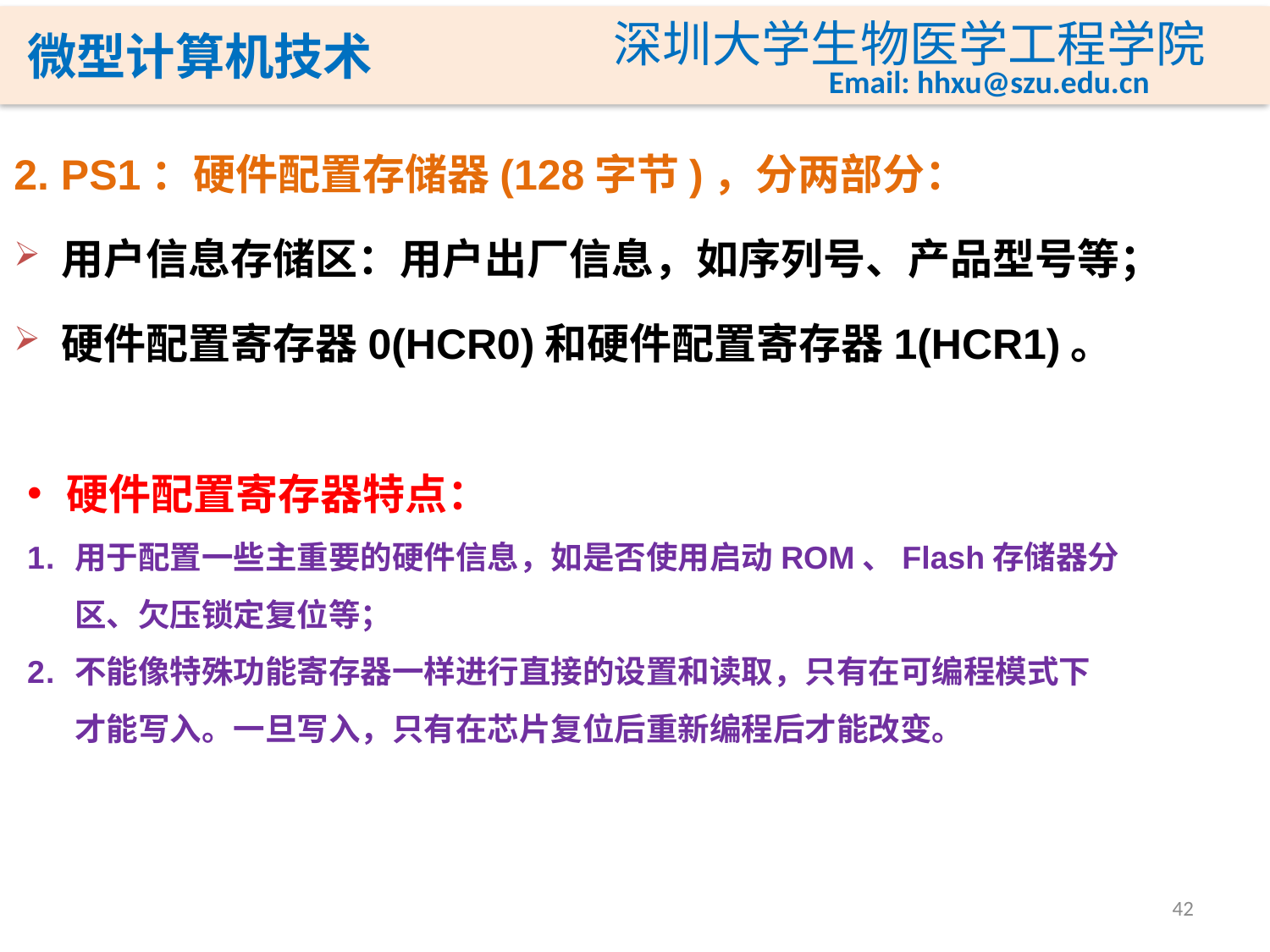

2. PS1：硬件配置存储器(128字节)，分两部分：
用户信息存储区：用户出厂信息，如序列号、产品型号等；
硬件配置寄存器0(HCR0)和硬件配置寄存器1(HCR1)。
硬件配置寄存器特点：
用于配置一些主重要的硬件信息，如是否使用启动ROM、Flash存储器分区、欠压锁定复位等；
不能像特殊功能寄存器一样进行直接的设置和读取，只有在可编程模式下才能写入。一旦写入，只有在芯片复位后重新编程后才能改变。
42